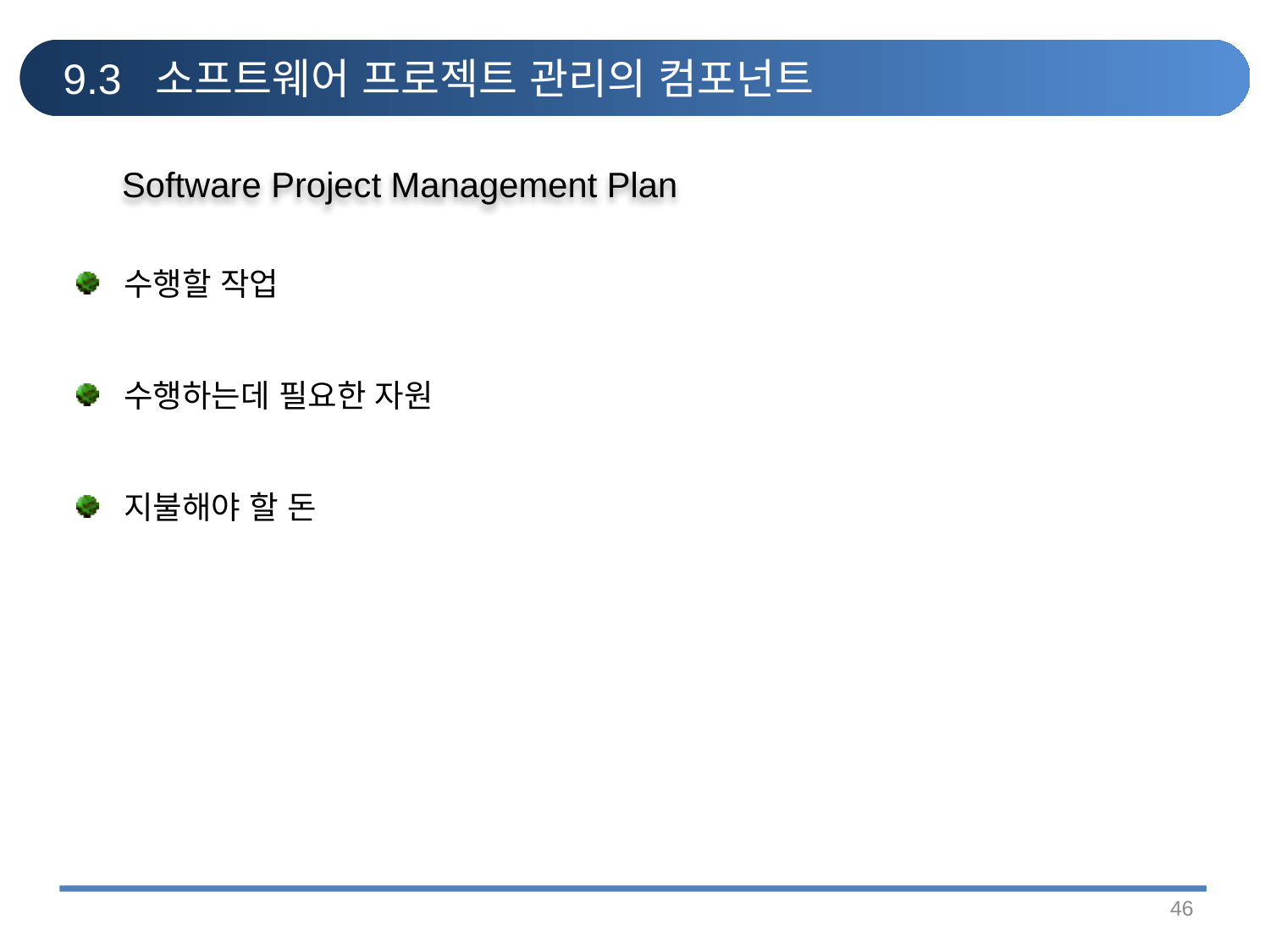

# 9.3  소프트웨어 프로젝트 관리의 컴포넌트
Software Project Management Plan
수행할 작업

수행하는데 필요한 자원

지불해야 할 돈
46